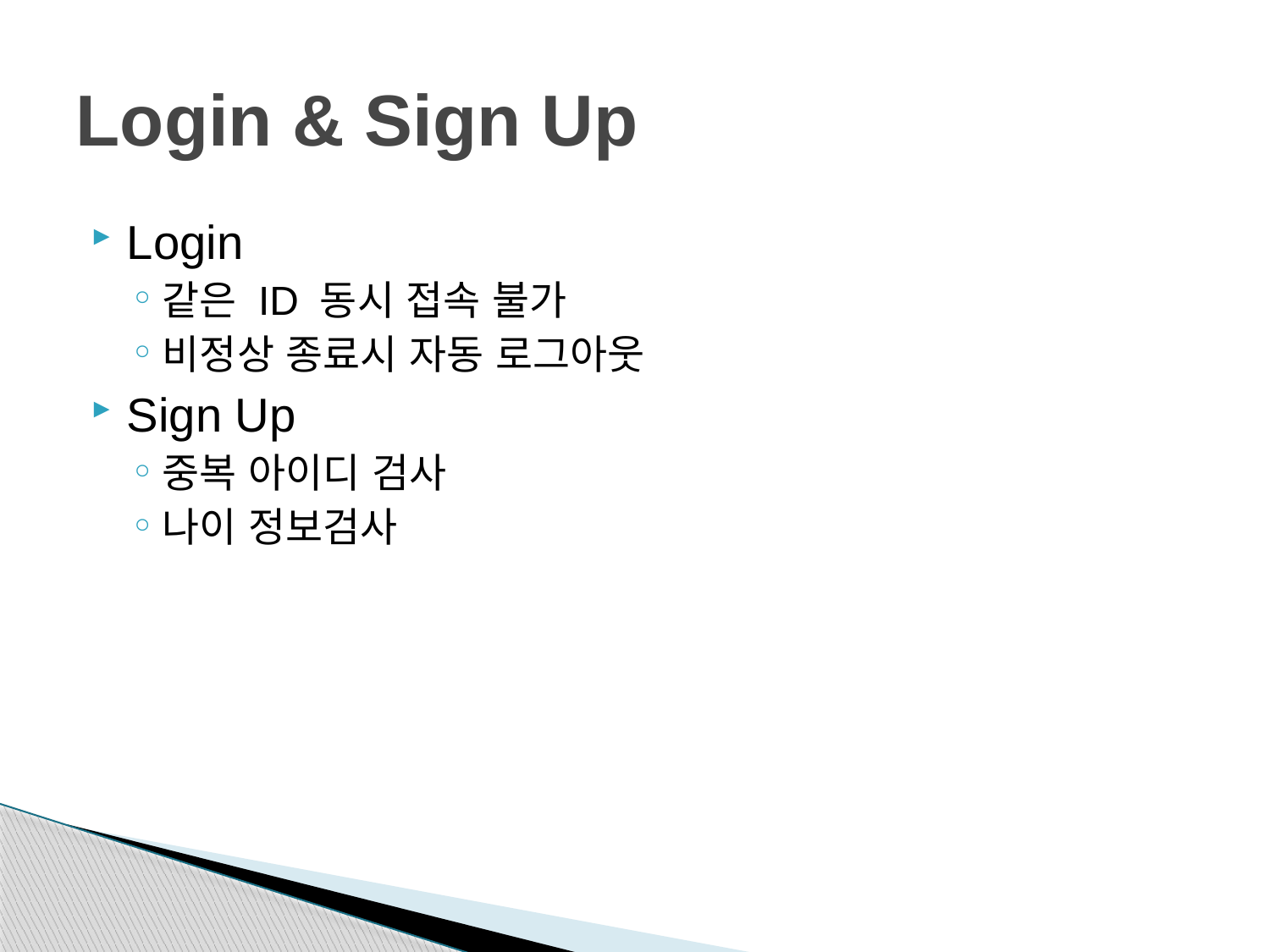

# Login & Sign Up
Login
같은 ID 동시 접속 불가
비정상 종료시 자동 로그아웃
Sign Up
중복 아이디 검사
나이 정보검사